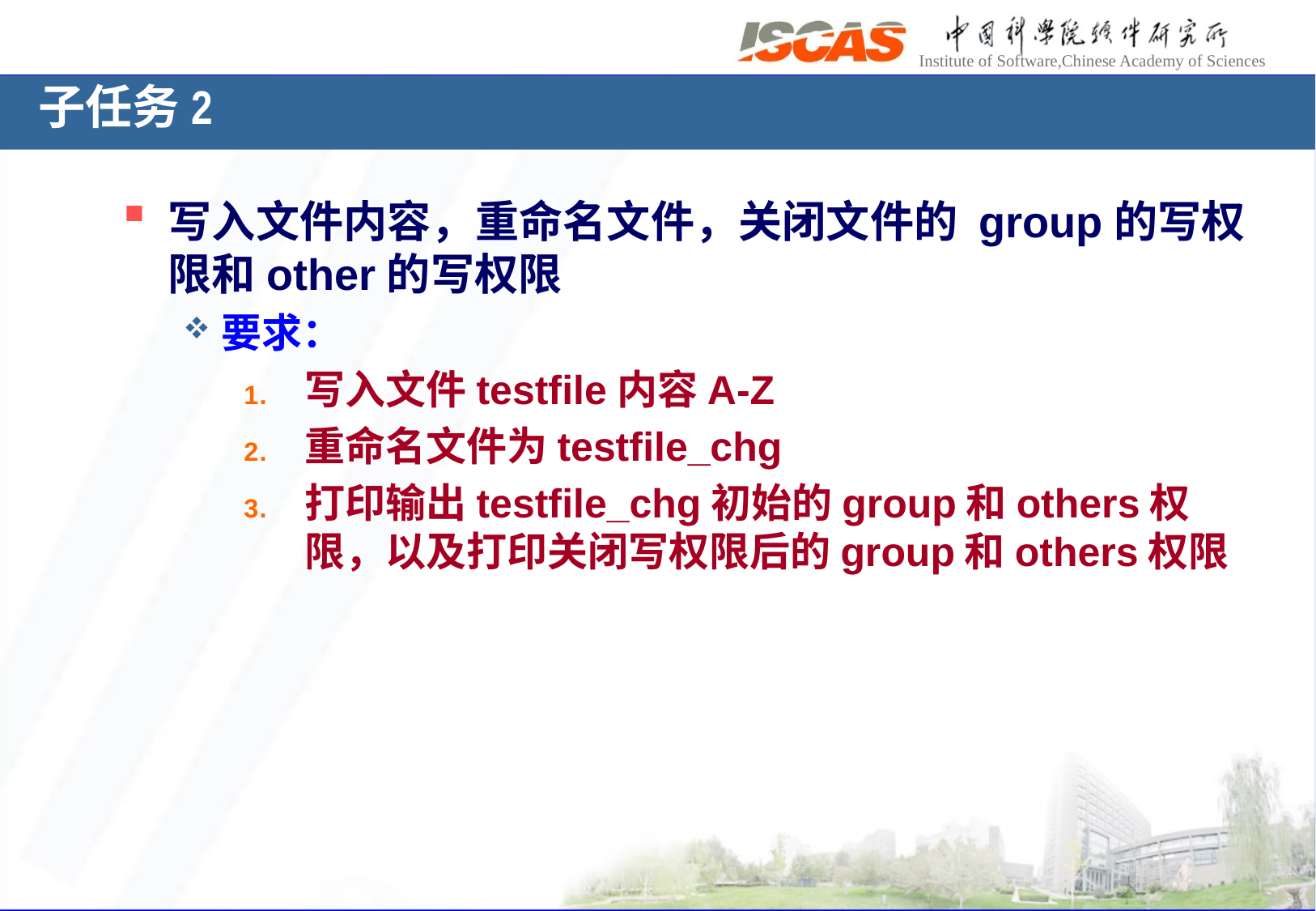

子任务2
写入文件内容，重命名文件，关闭文件的 group的写权限和other的写权限
要求：
写入文件testfile内容A-Z
重命名文件为testfile_chg
打印输出testfile_chg初始的group和others权限，以及打印关闭写权限后的group和others权限